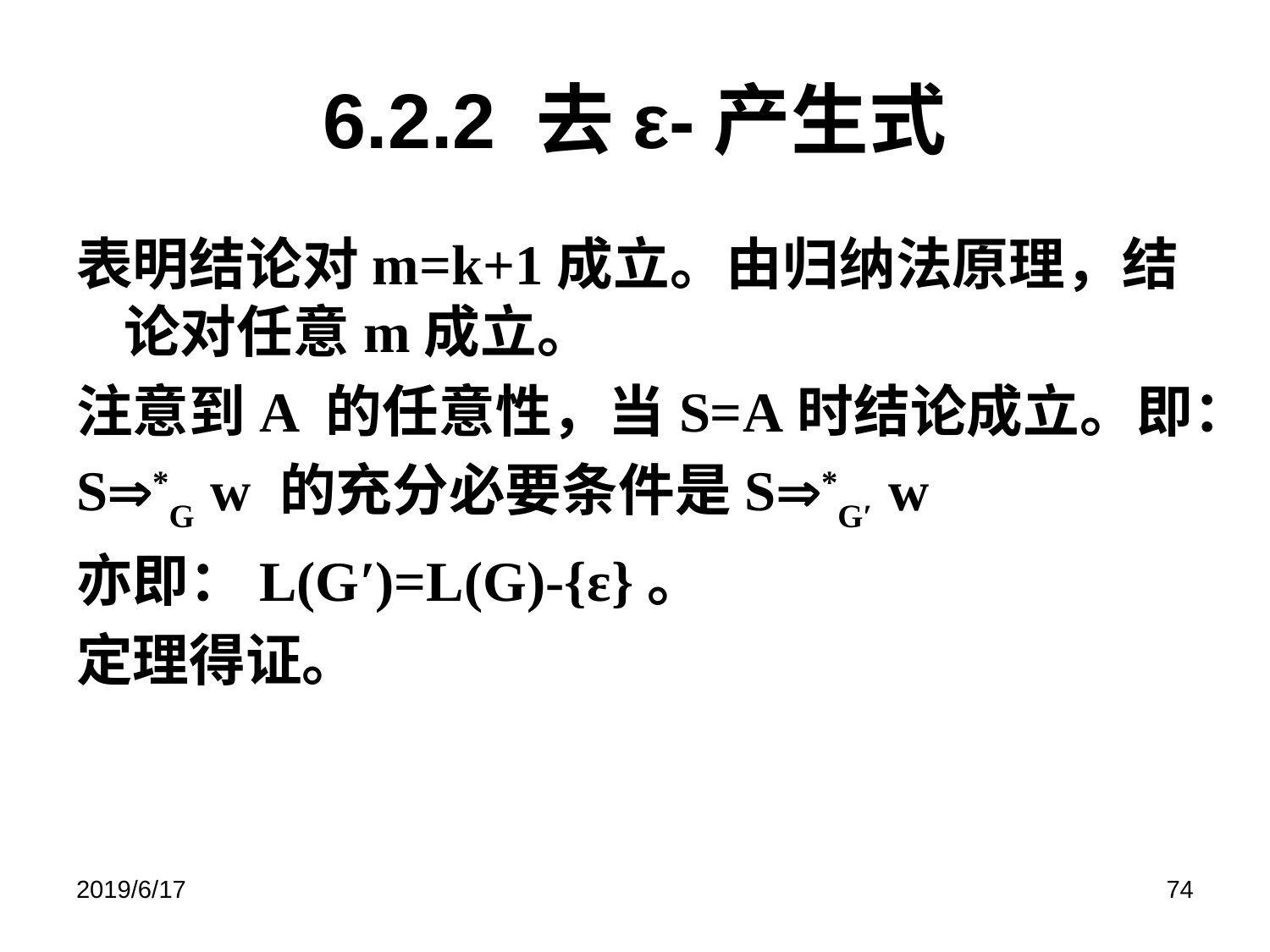

# 6.2.2 去ε-产生式
表明结论对m=k+1成立。由归纳法原理，结论对任意m成立。
注意到A 的任意性，当S=A时结论成立。即：
S⇒*G  w 的充分必要条件是S⇒*G′  w
亦即：L(G′)=L(G)-{ε}。
定理得证。
2019/6/17
74